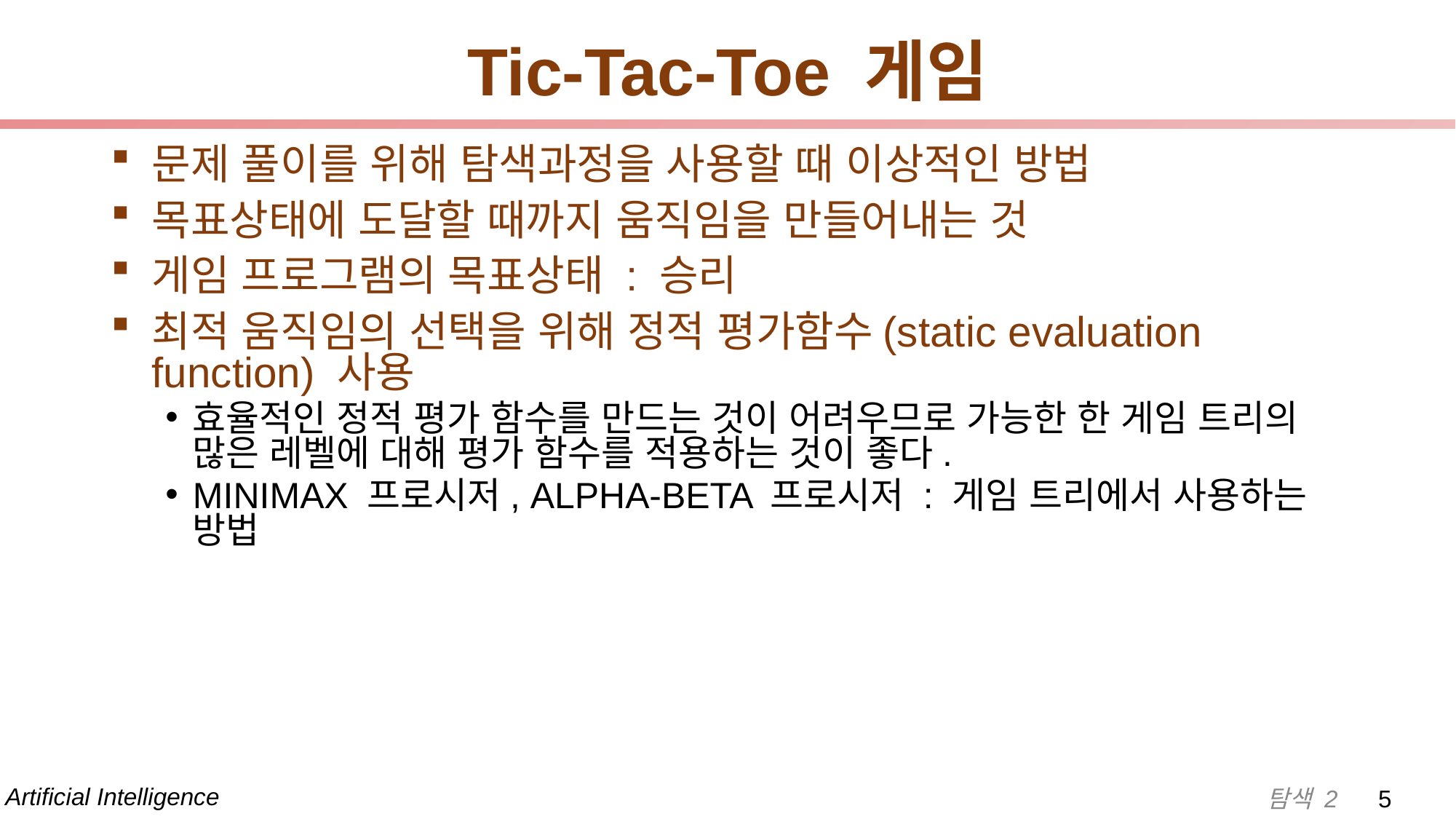

# Tic-Tac-Toe 게임
문제 풀이를 위해 탐색과정을 사용할 때 이상적인 방법
목표상태에 도달할 때까지 움직임을 만들어내는 것
게임 프로그램의 목표상태 : 승리
최적 움직임의 선택을 위해 정적 평가함수(static evaluation function) 사용
효율적인 정적 평가 함수를 만드는 것이 어려우므로 가능한 한 게임 트리의 많은 레벨에 대해 평가 함수를 적용하는 것이 좋다.
MINIMAX 프로시저, ALPHA-BETA 프로시저 : 게임 트리에서 사용하는 방법